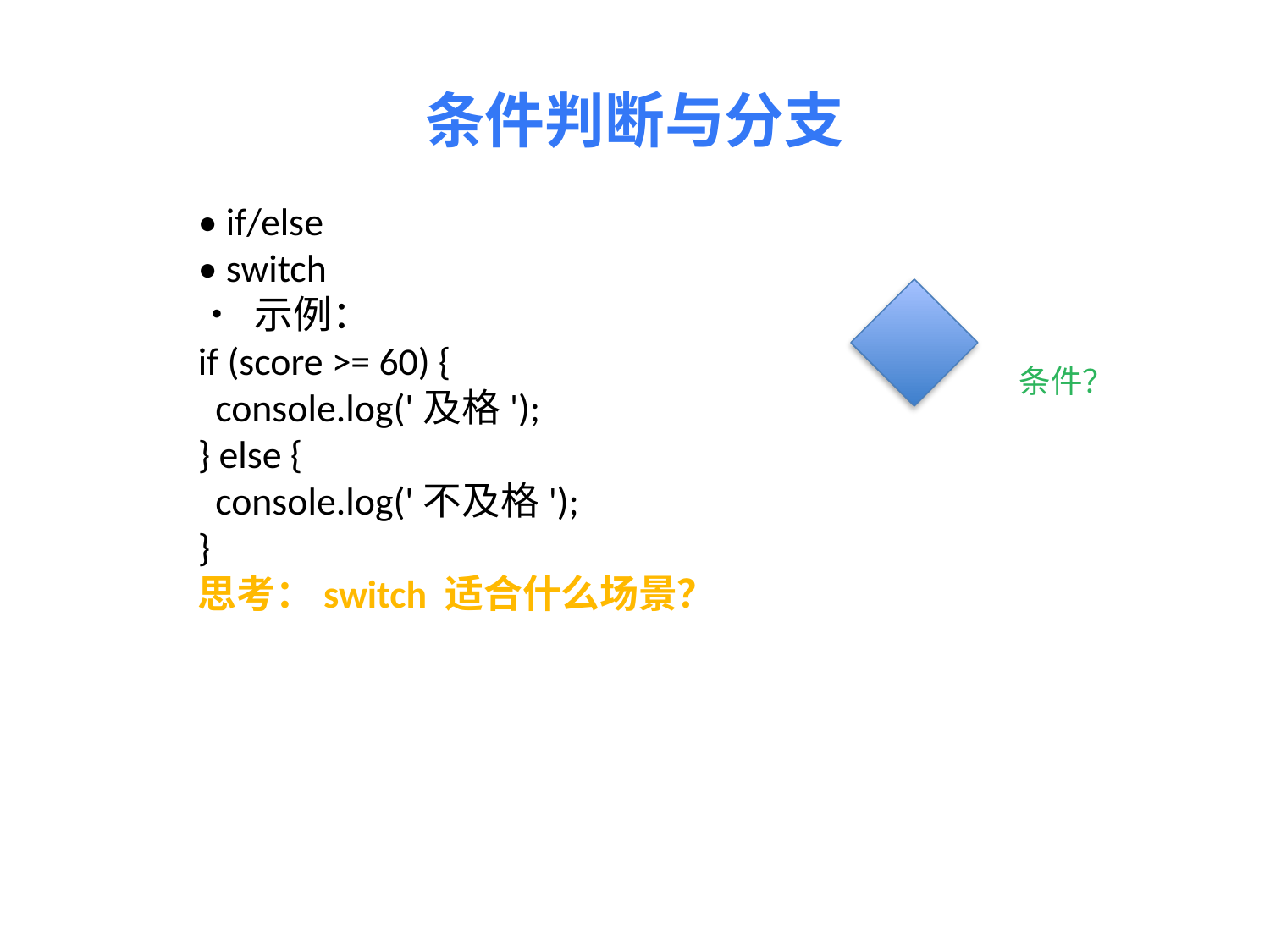

条件判断与分支

• if/else
• switch
• 示例：
if (score >= 60) {
  console.log('及格');
} else {
  console.log('不及格');
}
思考：switch 适合什么场景？

条件？